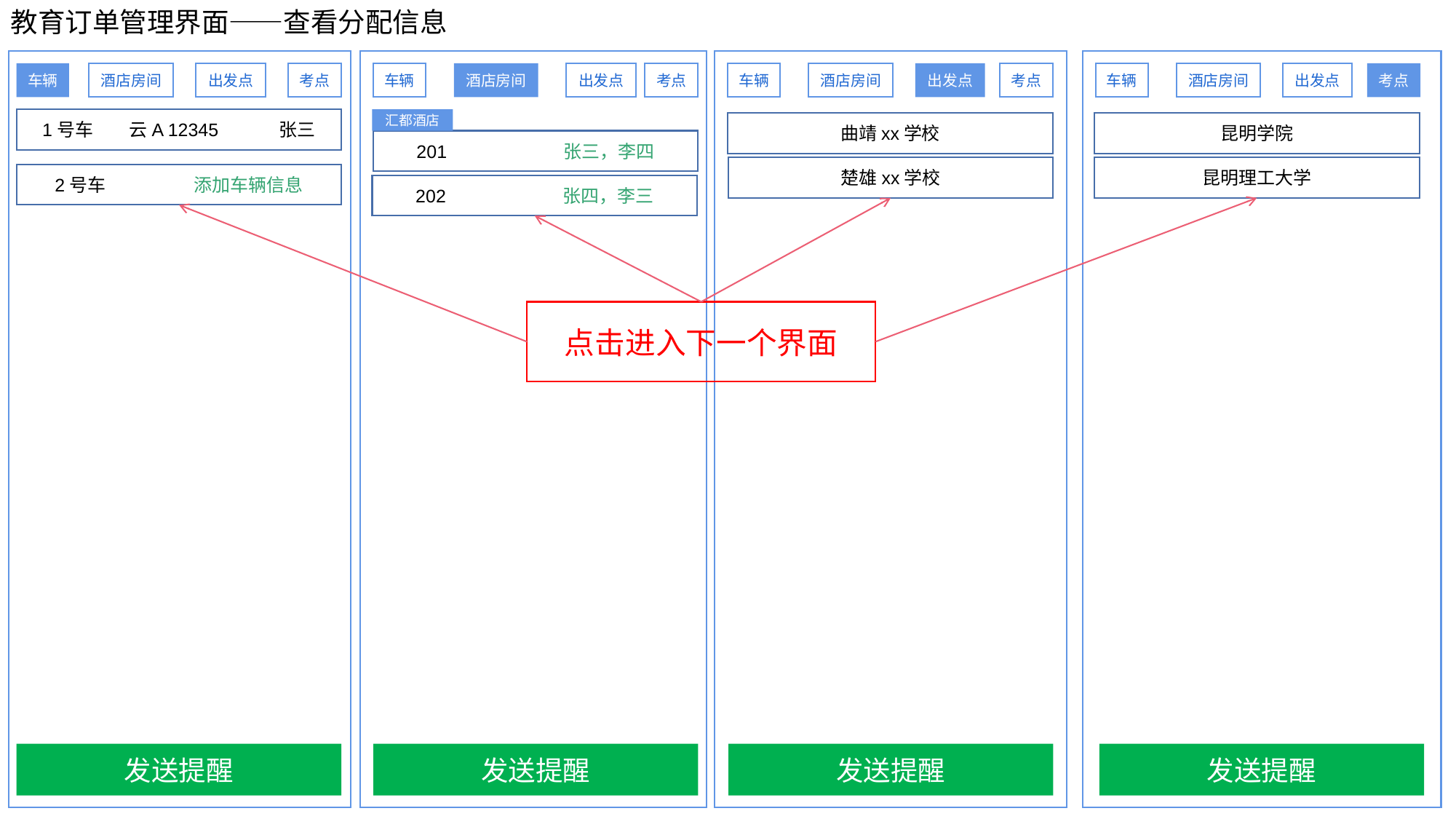

教育订单管理界面——查看分配信息

车辆
酒店房间
出发点
考点
车辆
酒店房间
出发点
考点
车辆
酒店房间
出发点
考点
车辆
酒店房间
出发点
考点
1号车         云A 12345           张三
汇都酒店
曲靖xx学校
昆明学院
201                      张三，李四
楚雄xx学校
昆明理工大学
2号车                      添加车辆信息
202                      张四，李三
点击进入下一个界面
发送提醒
发送提醒
发送提醒
发送提醒